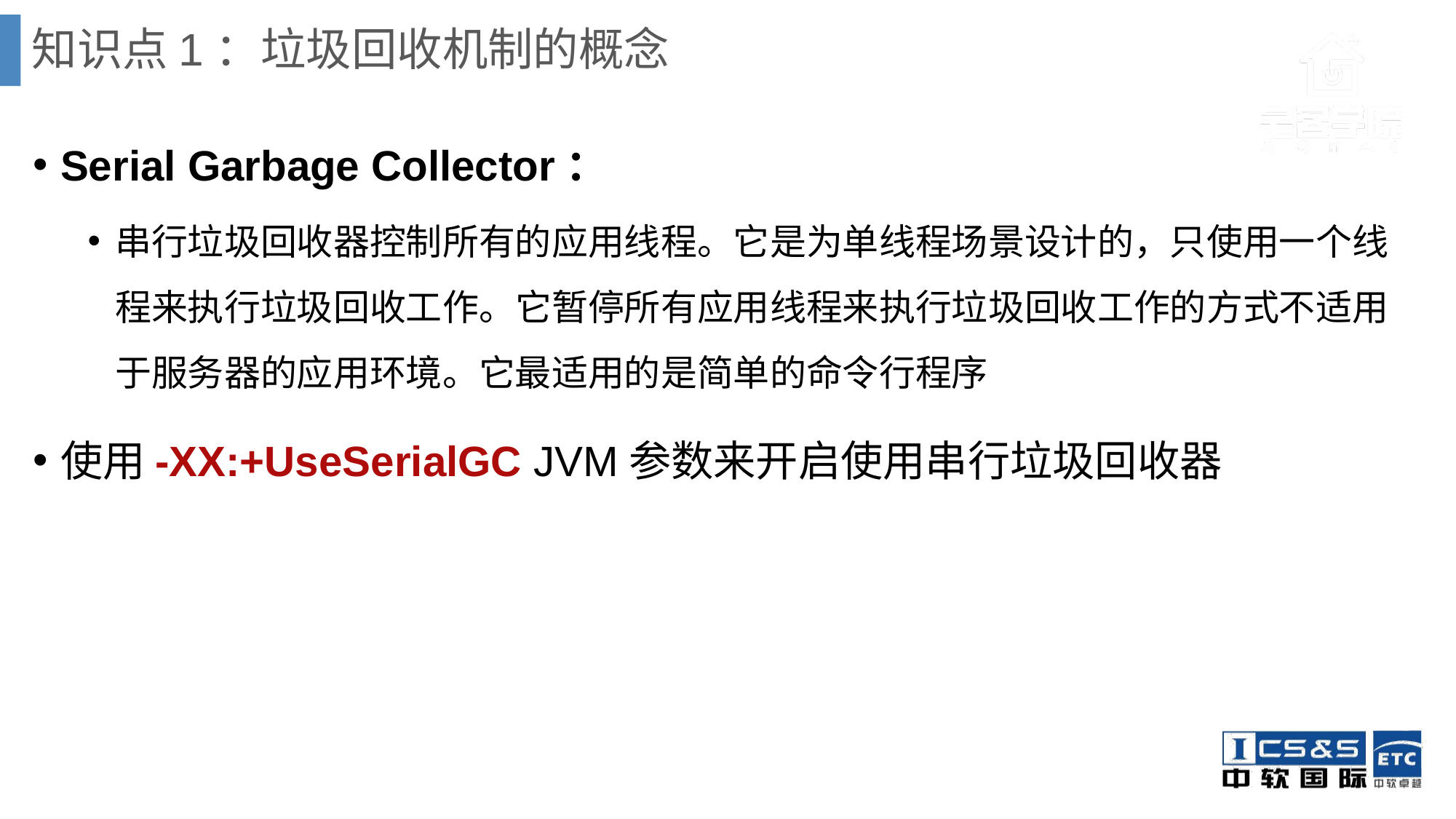

# 知识点1：垃圾回收机制的概念
Serial Garbage Collector：
串行垃圾回收器控制所有的应用线程。它是为单线程场景设计的，只使用一个线程来执行垃圾回收工作。它暂停所有应用线程来执行垃圾回收工作的方式不适用于服务器的应用环境。它最适用的是简单的命令行程序
使用-XX:+UseSerialGC JVM参数来开启使用串行垃圾回收器